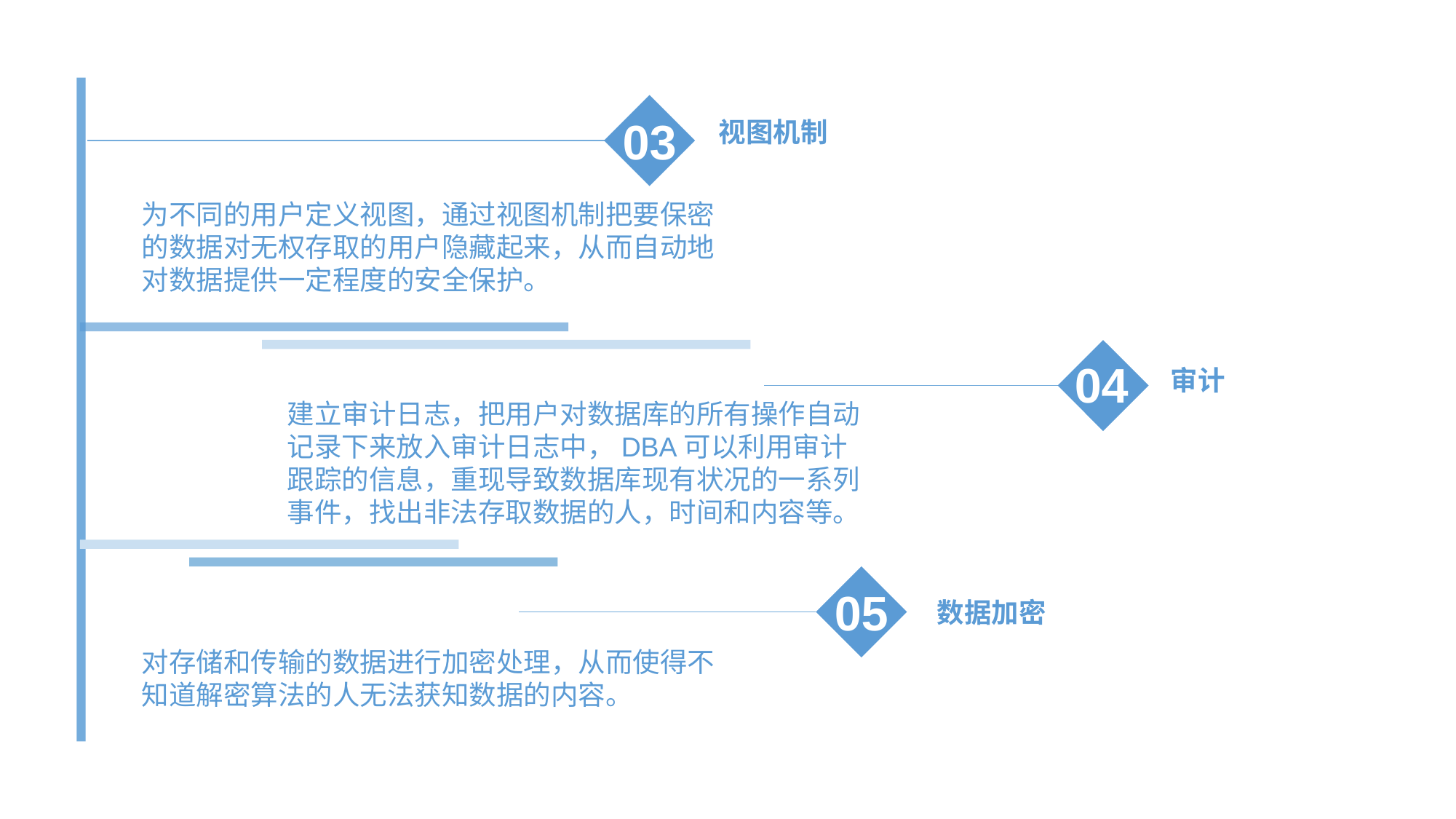

03
视图机制

为不同的用户定义视图，通过视图机制把要保密的数据对无权存取的用户隐藏起来，从而自动地对数据提供一定程度的安全保护。

04
审计
建立审计日志，把用户对数据库的所有操作自动记录下来放入审计日志中，DBA可以利用审计跟踪的信息，重现导致数据库现有状况的一系列事件，找出非法存取数据的人，时间和内容等。

05
数据加密
对存储和传输的数据进行加密处理，从而使得不知道解密算法的人无法获知数据的内容。